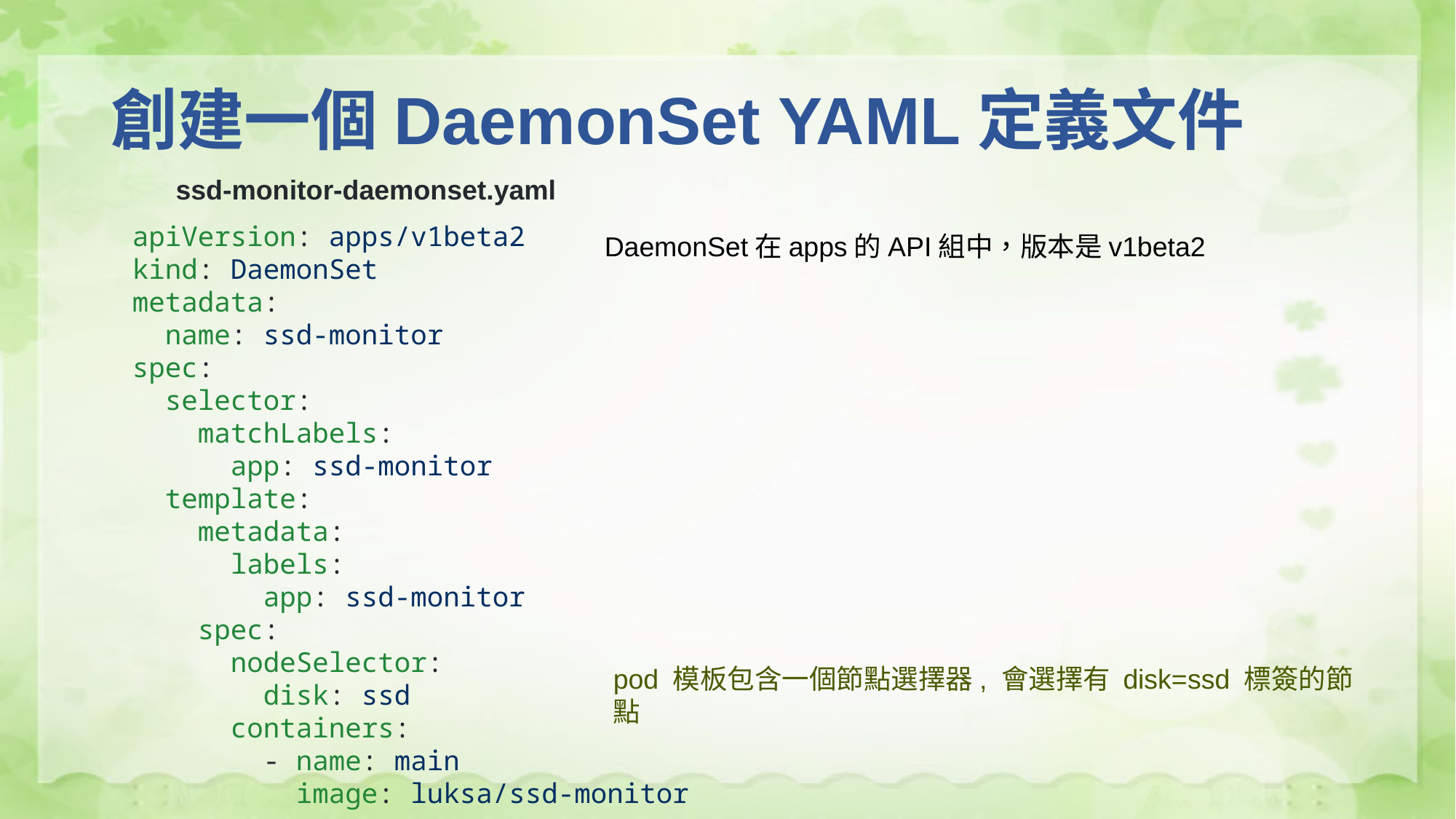

# 創建一個DaemonSet YAML定義文件
ssd-monitor-daemonset.yaml
apiVersion: apps/v1beta2
kind: DaemonSet
metadata:
  name: ssd-monitor
spec:
  selector:
    matchLabels:
      app: ssd-monitor
  template:
    metadata:
      labels:
        app: ssd-monitor
    spec:
      nodeSelector:
        disk: ssd
      containers:
        - name: main
          image: luksa/ssd-monitor
DaemonSet在apps的API組中，版本是v1beta2
pod 模板包含一個節點選擇器, 會選擇有 disk=ssd 標簽的節點